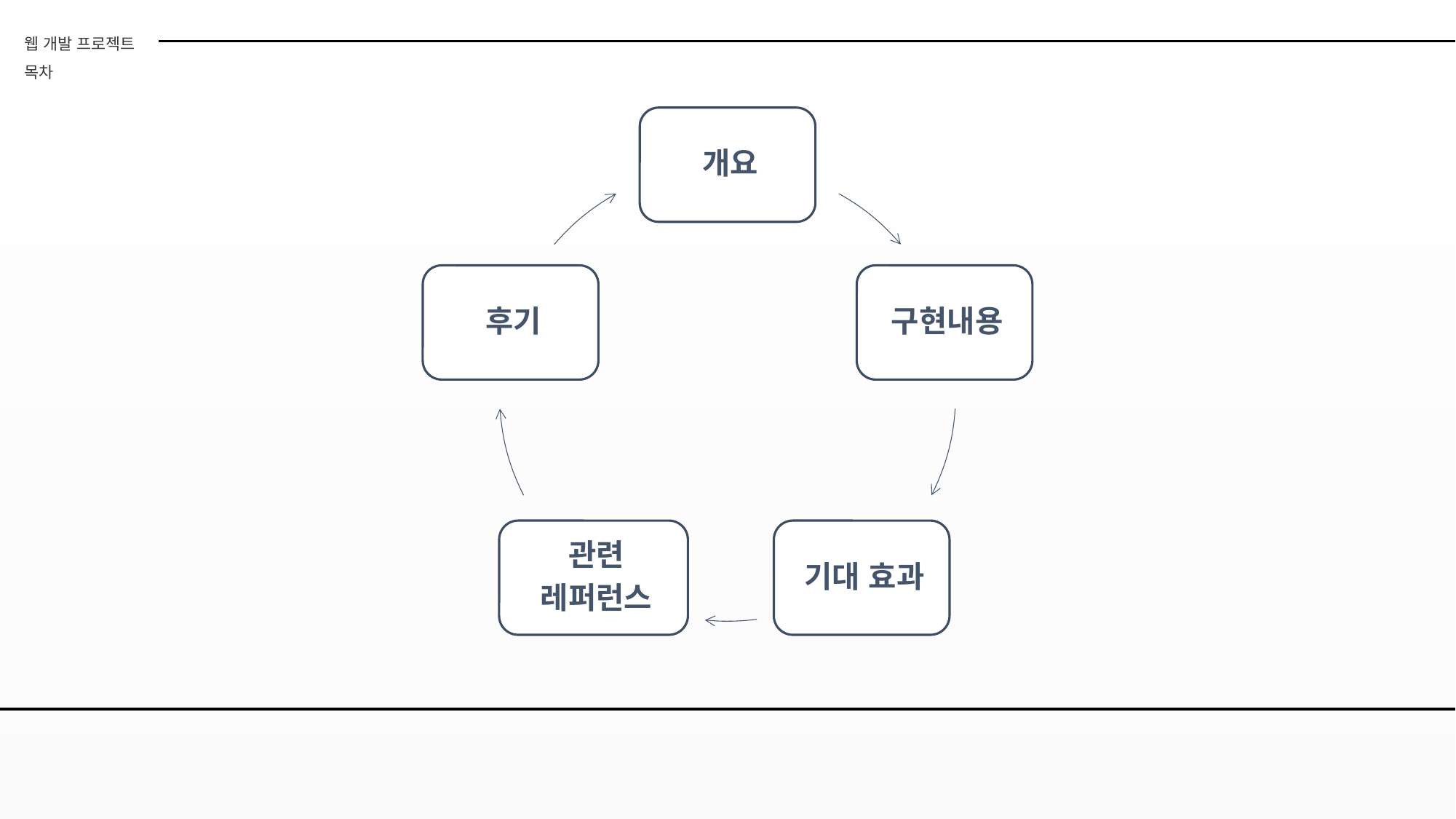

웹 개발 프로젝트
목차
개요
구현내용
기대 효과
관련
레퍼런스
후기